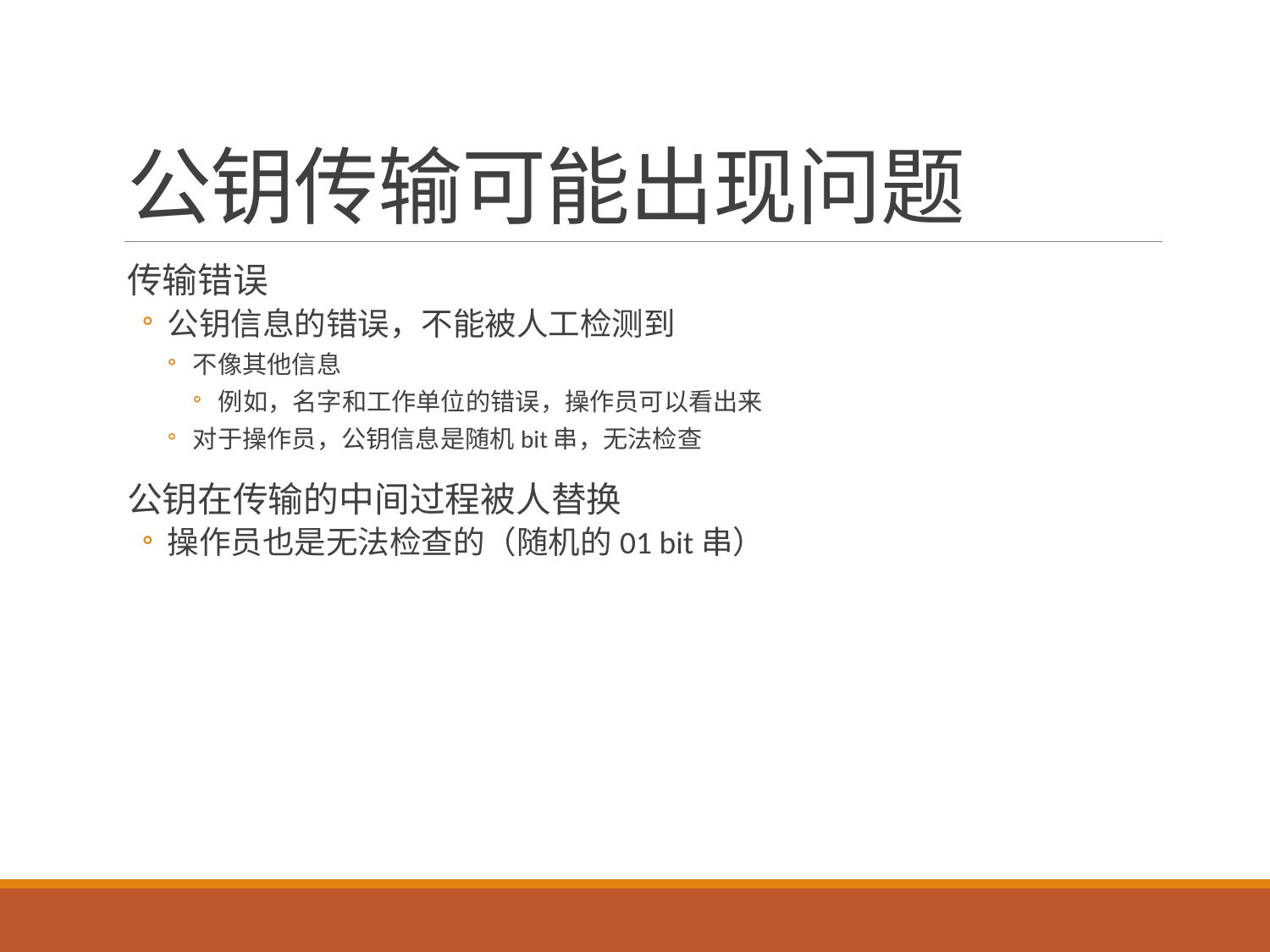

# 公钥传输可能出现问题
传输错误
公钥信息的错误，不能被人工检测到
不像其他信息
例如，名字和工作单位的错误，操作员可以看出来
对于操作员，公钥信息是随机bit串，无法检查
公钥在传输的中间过程被人替换
操作员也是无法检查的（随机的01 bit串）
5